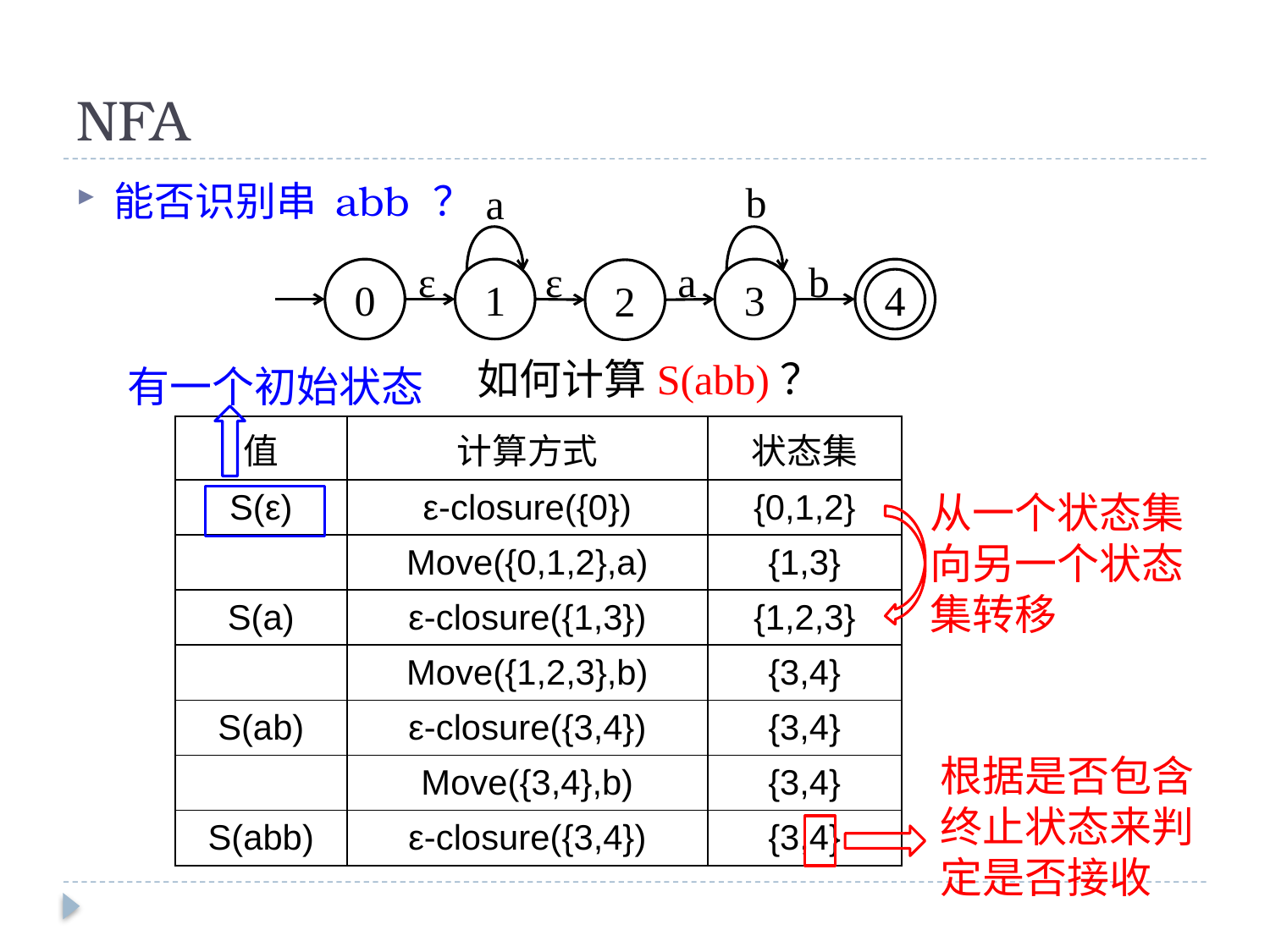

# NFA
能否识别串 abb ？
b
a
ε
ε
a
b
0
1
3
4
2

如何计算S(abb)？
有一个初始状态

| 值 | 计算方式 | 状态集 |
| --- | --- | --- |
| S(ε) | ε-closure({0}) | {0,1,2} |
|  | Move({0,1,2},a) | {1,3} |
| S(a) | ε-closure({1,3}) | {1,2,3} |
|  | Move({1,2,3},b) | {3,4} |
| S(ab) | ε-closure({3,4}) | {3,4} |
|  | Move({3,4},b) | {3,4} |
| S(abb) | ε-closure({3,4}) | {3,4} |
从一个状态集向另一个状态集转移

根据是否包含终止状态来判定是否接收